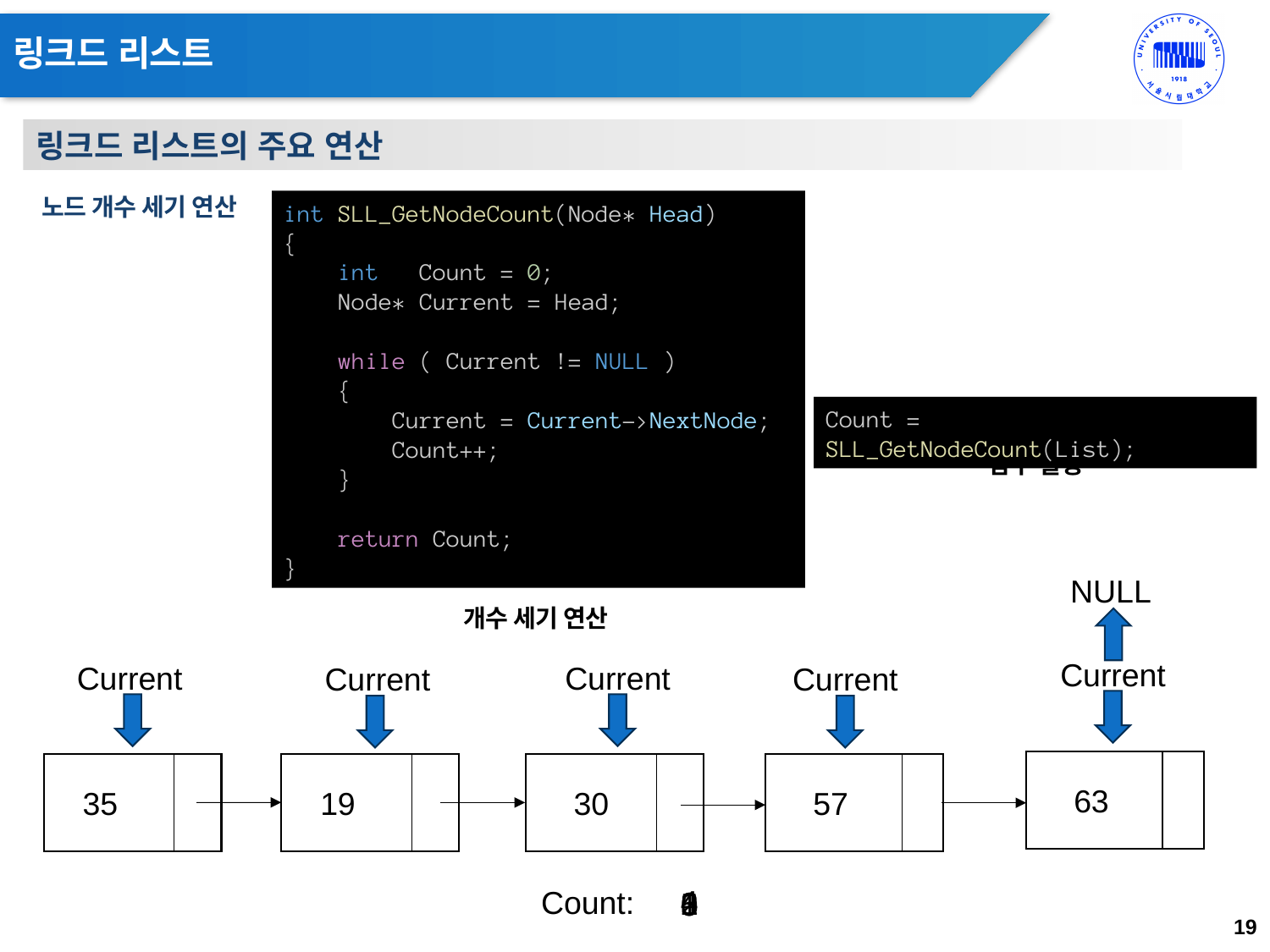

# 링크드 리스트
링크드 리스트의 주요 연산
노드 개수 세기 연산
int SLL_GetNodeCount(Node* Head)
{
    int   Count = 0;
    Node* Current = Head;
    while ( Current != NULL )
    {
        Current = Current->NextNode;
        Count++;
    }
    return Count;
}
Count = SLL_GetNodeCount(List);
함수 실행
NULL
개수 세기 연산

Current
Current
Current
Current
Current

    63
   35
   19
    30
    57
4
Count:
3
1
2
0
5
19